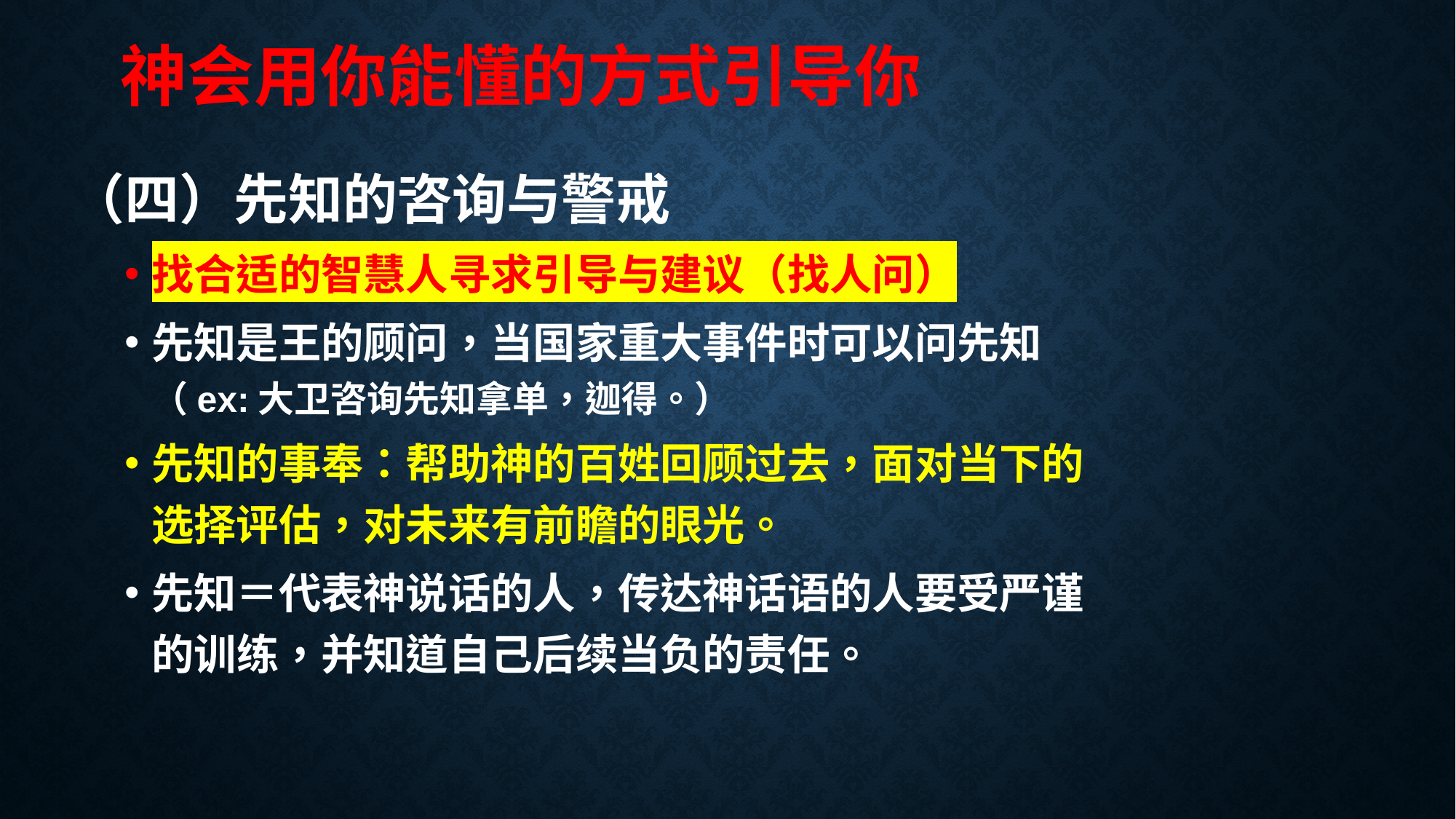

# 神会用你能懂的方式引导你
（四）先知的咨询与警戒
找合适的智慧人寻求引导与建议（找人问）
先知是王的顾问，当国家重大事件时可以问先知（ex:大卫咨询先知拿单，迦得。）
先知的事奉：帮助神的百姓回顾过去，面对当下的选择评估，对未来有前瞻的眼光。
先知＝代表神说话的人，传达神话语的人要受严谨的训练，并知道自己后续当负的责任。